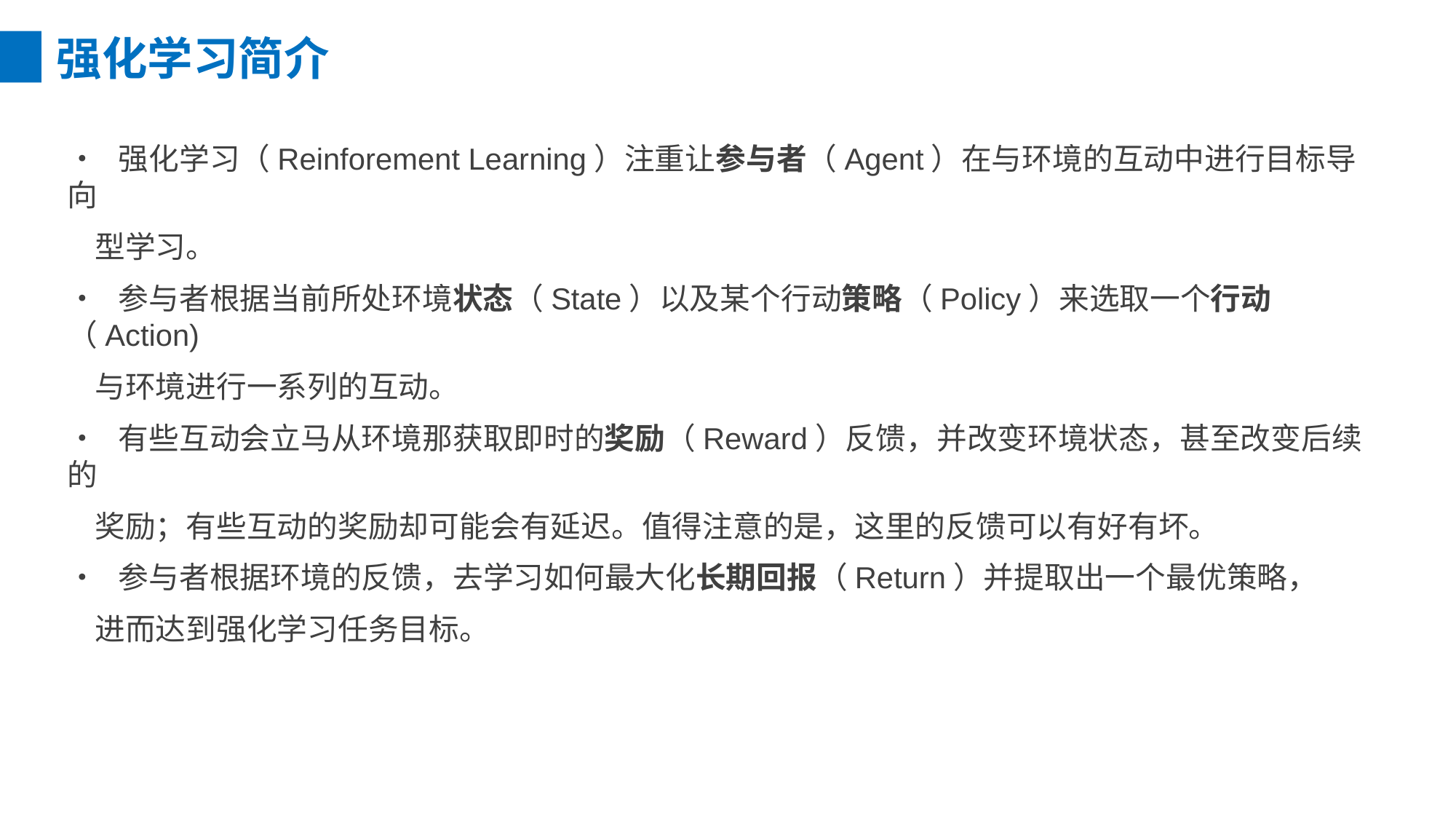

强化学习简介
•  强化学习（Reinforement Learning）注重让参与者（Agent）在与环境的互动中进行目标导向
   型学习。
•  参与者根据当前所处环境状态（State）以及某个行动策略（Policy）来选取一个行动（Action)
   与环境进行一系列的互动。
•  有些互动会立马从环境那获取即时的奖励（Reward）反馈，并改变环境状态，甚至改变后续的
   奖励；有些互动的奖励却可能会有延迟。值得注意的是，这里的反馈可以有好有坏。
•  参与者根据环境的反馈，去学习如何最大化长期回报（Return）并提取出一个最优策略，
   进而达到强化学习任务目标。